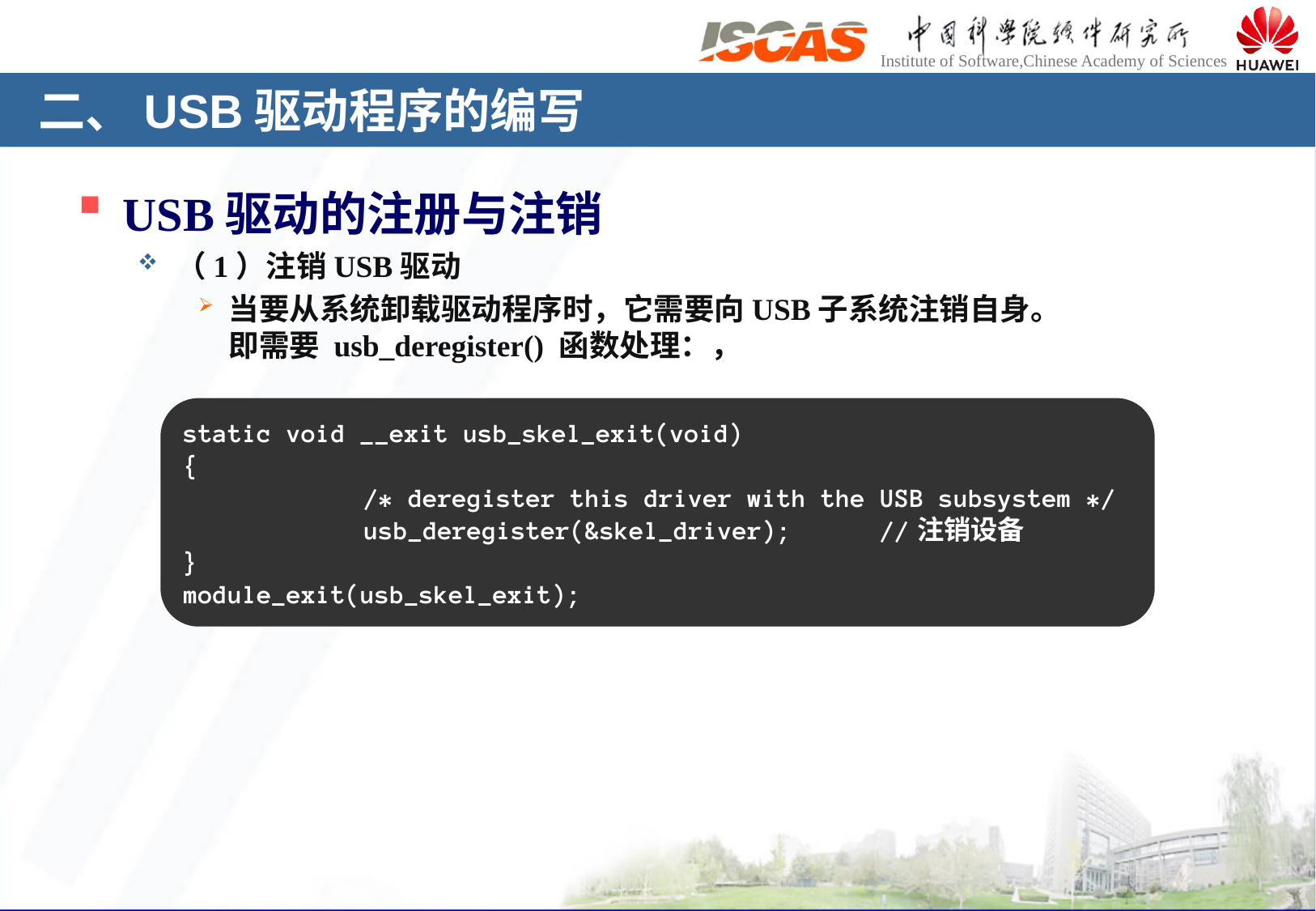

# 二、USB驱动程序的编写
USB驱动的注册与注销
（1）注销USB驱动
当要从系统卸载驱动程序时，它需要向USB子系统注销自身。
即需要 usb_deregister() 函数处理：，

static void __exit usb_skel_exit(void)
{
	    /* deregister this driver with the USB subsystem */
	    usb_deregister(&skel_driver);      //注销设备
}
module_exit(usb_skel_exit);